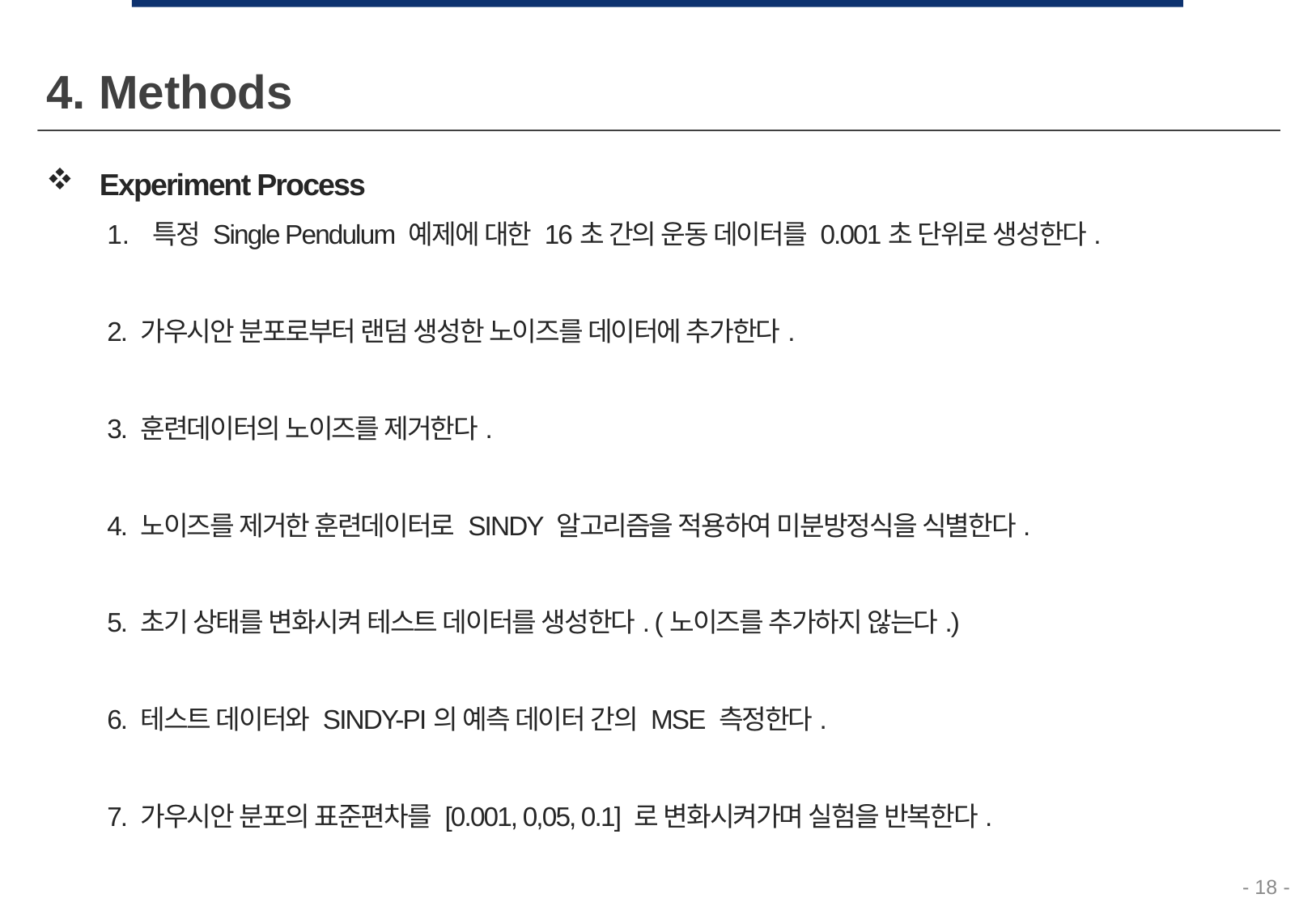

4. Methods
Experiment Process
특정 Single Pendulum 예제에 대한 16초 간의 운동 데이터를 0.001초 단위로 생성한다.

2. 가우시안 분포로부터 랜덤 생성한 노이즈를 데이터에 추가한다.

3. 훈련데이터의 노이즈를 제거한다.

4. 노이즈를 제거한 훈련데이터로 SINDY 알고리즘을 적용하여 미분방정식을 식별한다.

5. 초기 상태를 변화시켜 테스트 데이터를 생성한다. (노이즈를 추가하지 않는다.)

6. 테스트 데이터와 SINDY-PI의 예측 데이터 간의 MSE 측정한다.

7. 가우시안 분포의 표준편차를 [0.001, 0,05, 0.1] 로 변화시켜가며 실험을 반복한다.
- 18 -